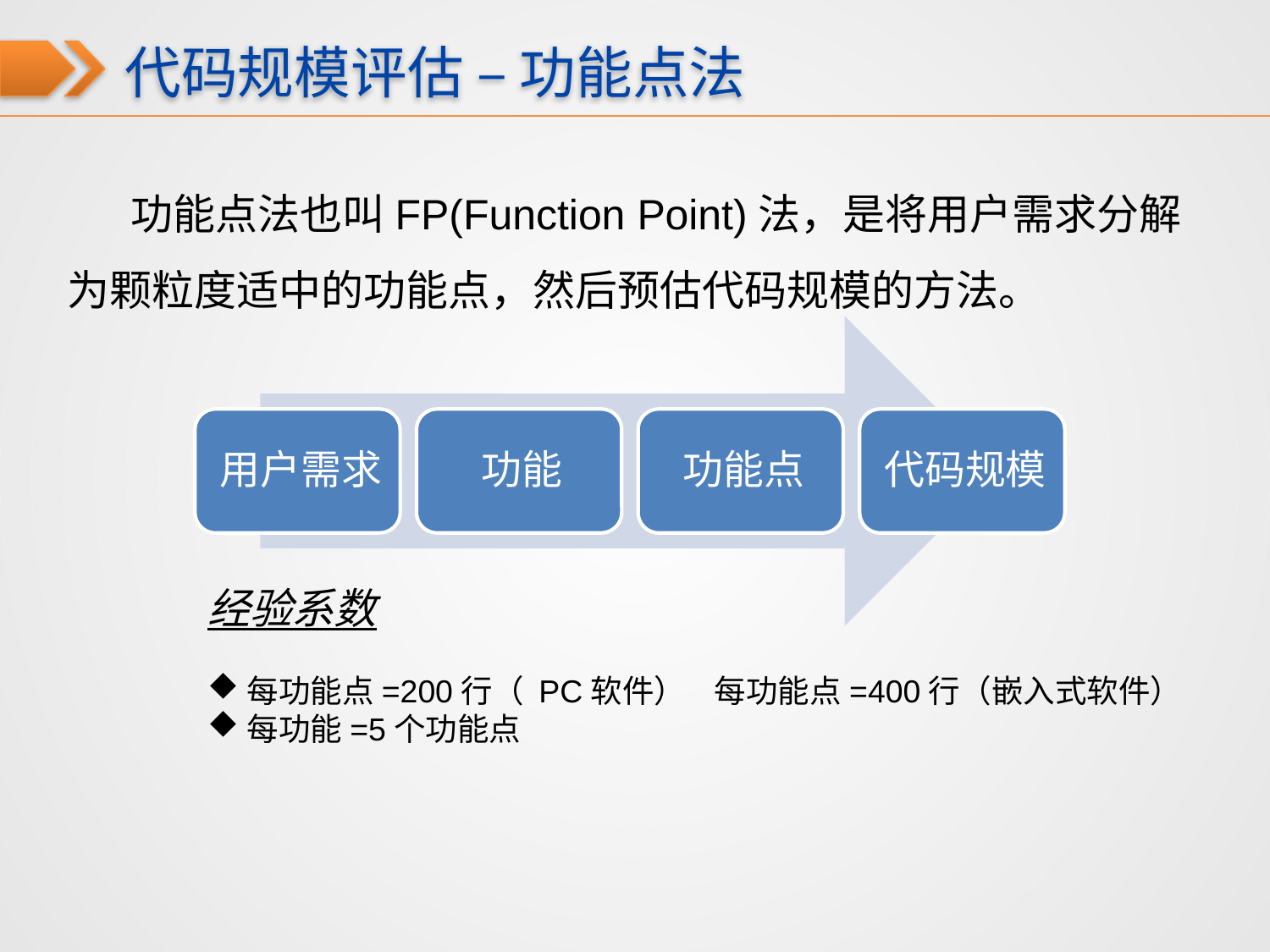

代码规模评估 – 功能点法

功能点法也叫FP(Function Point)法，是将用户需求分解为颗粒度适中的功能点，然后预估代码规模的方法。
用户需求
功能
功能点
代码规模
经验系数

每功能点=200行（ PC软件）    每功能点=400行（嵌入式软件）
每功能=5个功能点